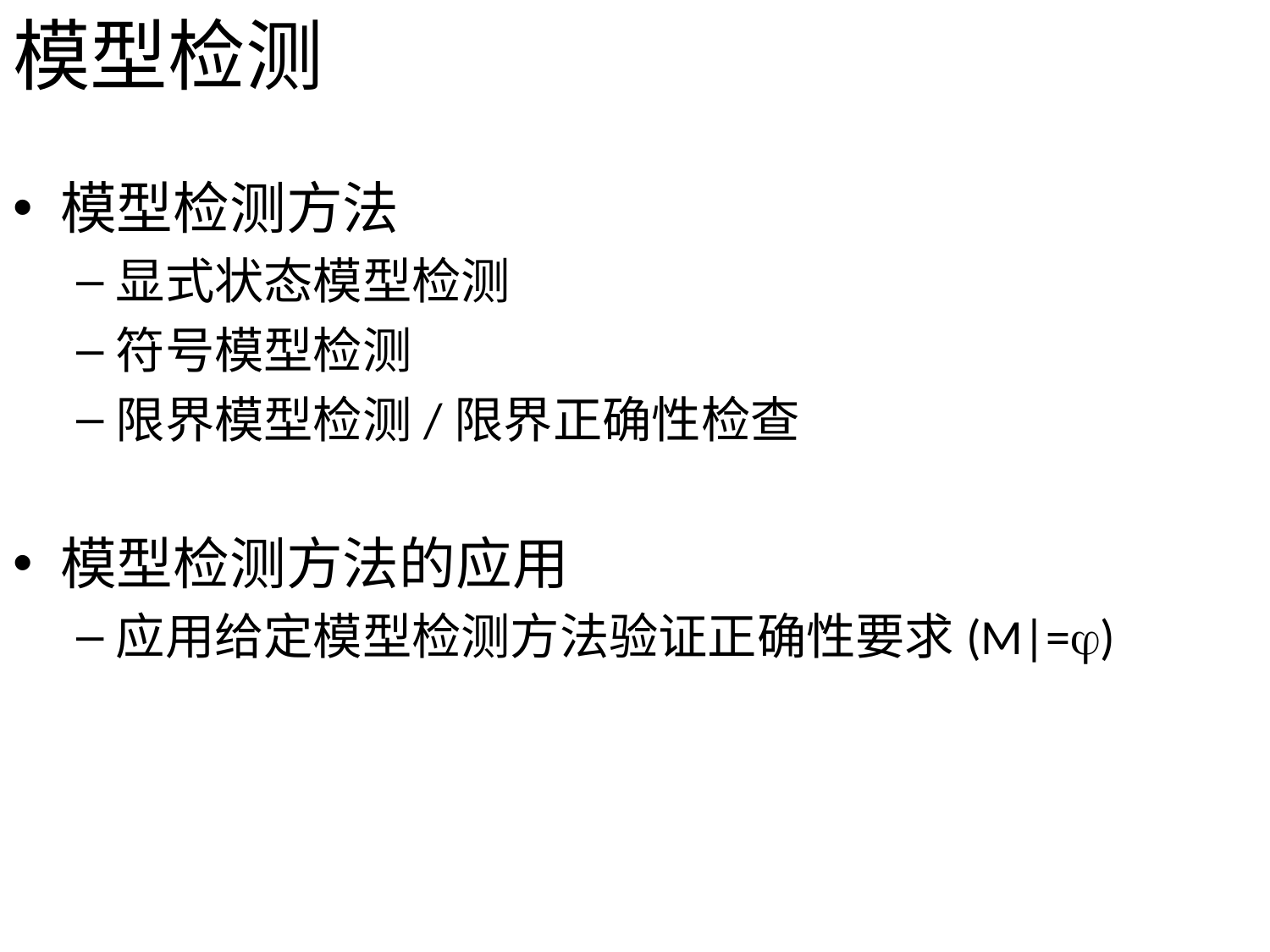

# 模型检测
模型检测方法
显式状态模型检测
符号模型检测
限界模型检测/限界正确性检查

模型检测方法的应用
应用给定模型检测方法验证正确性要求(M|=ϕ)